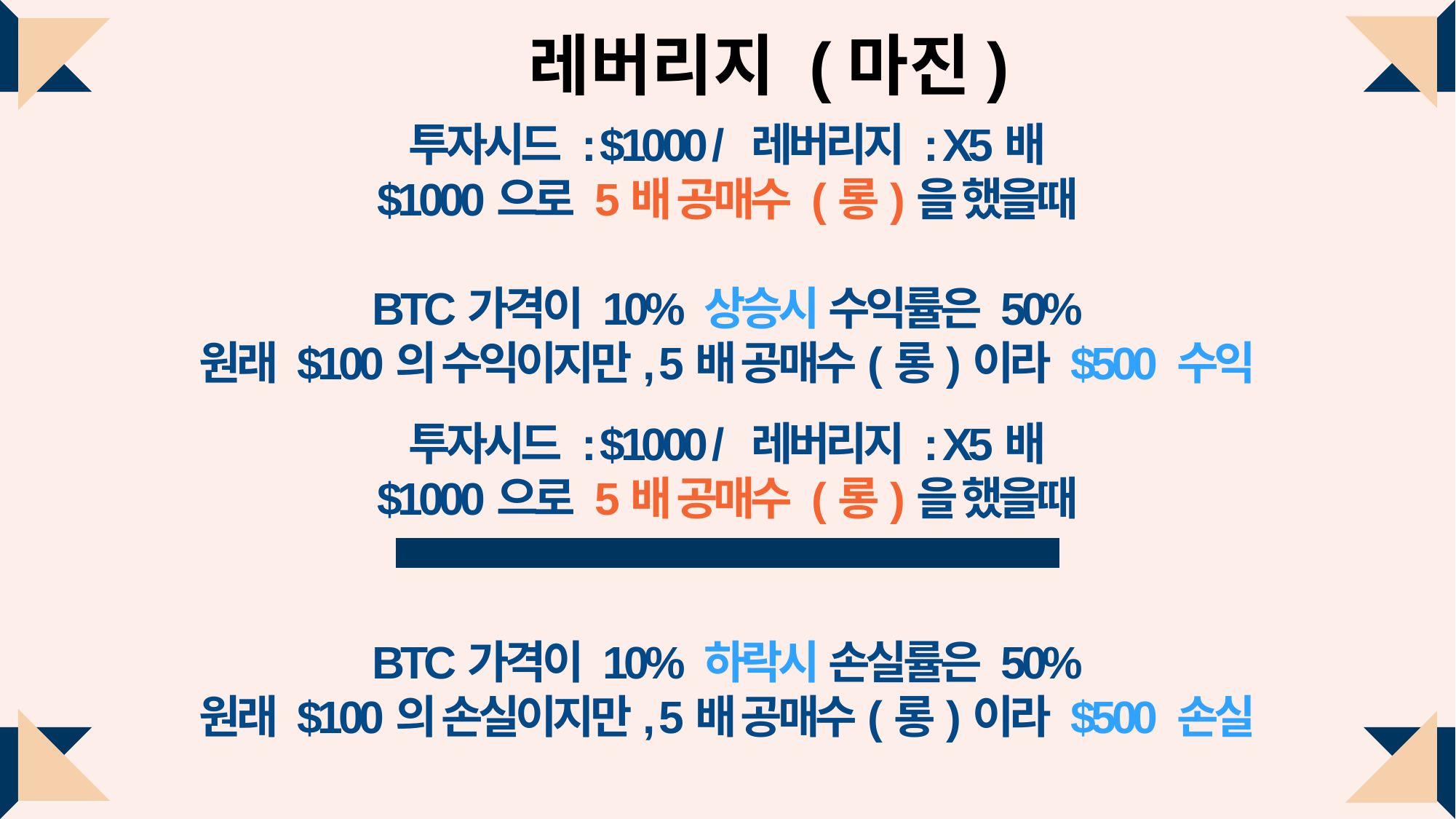

레버리지 (마진)

투자시드 : $1000 /  레버리지 : X5배
$1000으로 5배 공매수 (롱)을 했을때

BTC가격이 10% 상승시 수익률은 50%
원래 $100의 수익이지만, 5배 공매수(롱)이라 $500 수익
투자시드 : $1000 /  레버리지 : X5배
$1000으로 5배 공매수 (롱)을 했을때

BTC가격이 10% 하락시 손실률은 50%
원래 $100의 손실이지만, 5배 공매수(롱)이라 $500 손실